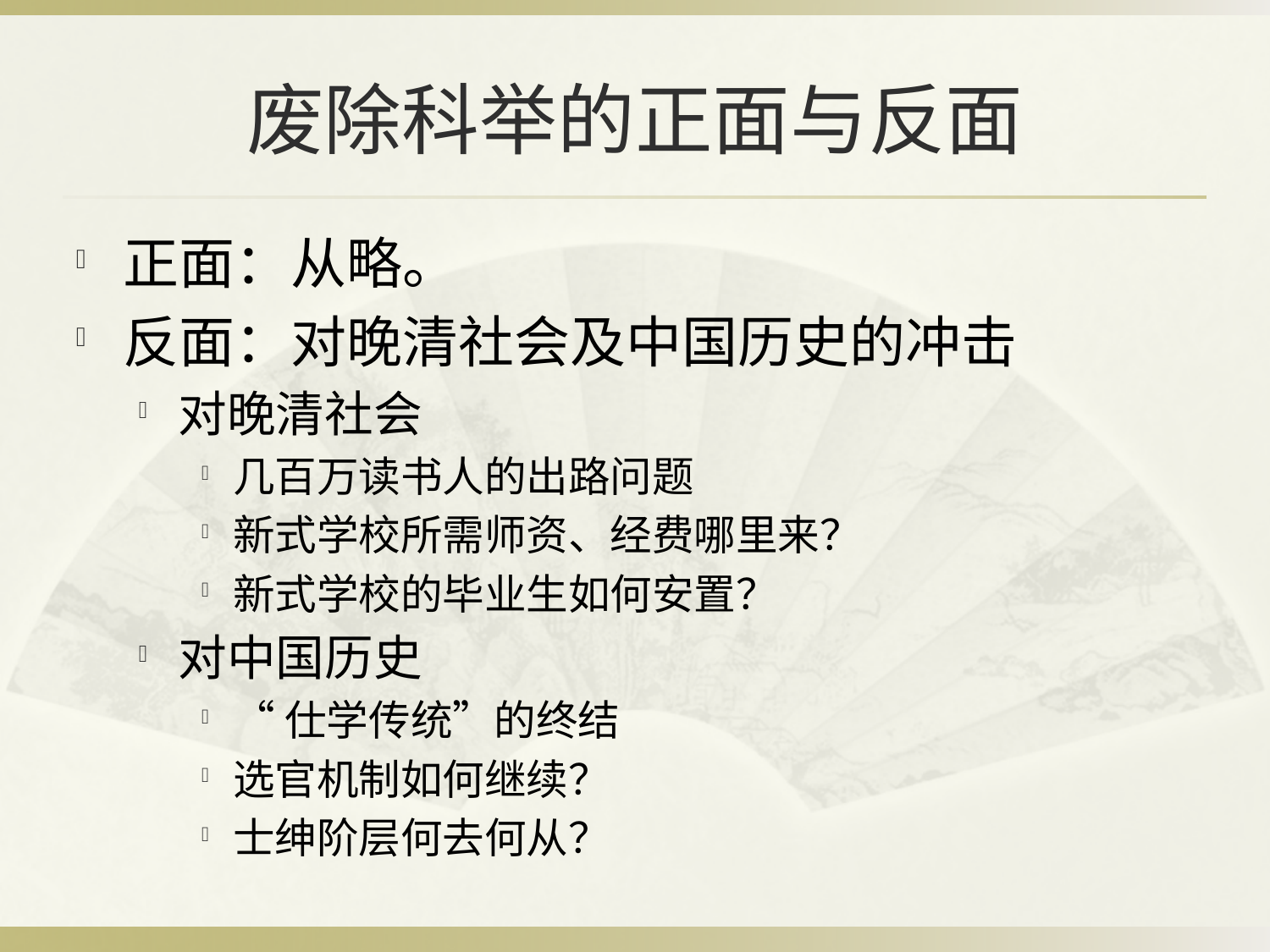

# 废除科举的正面与反面
正面：从略。
反面：对晚清社会及中国历史的冲击
对晚清社会
几百万读书人的出路问题
新式学校所需师资、经费哪里来？
新式学校的毕业生如何安置？
对中国历史
“仕学传统”的终结
选官机制如何继续？
士绅阶层何去何从？